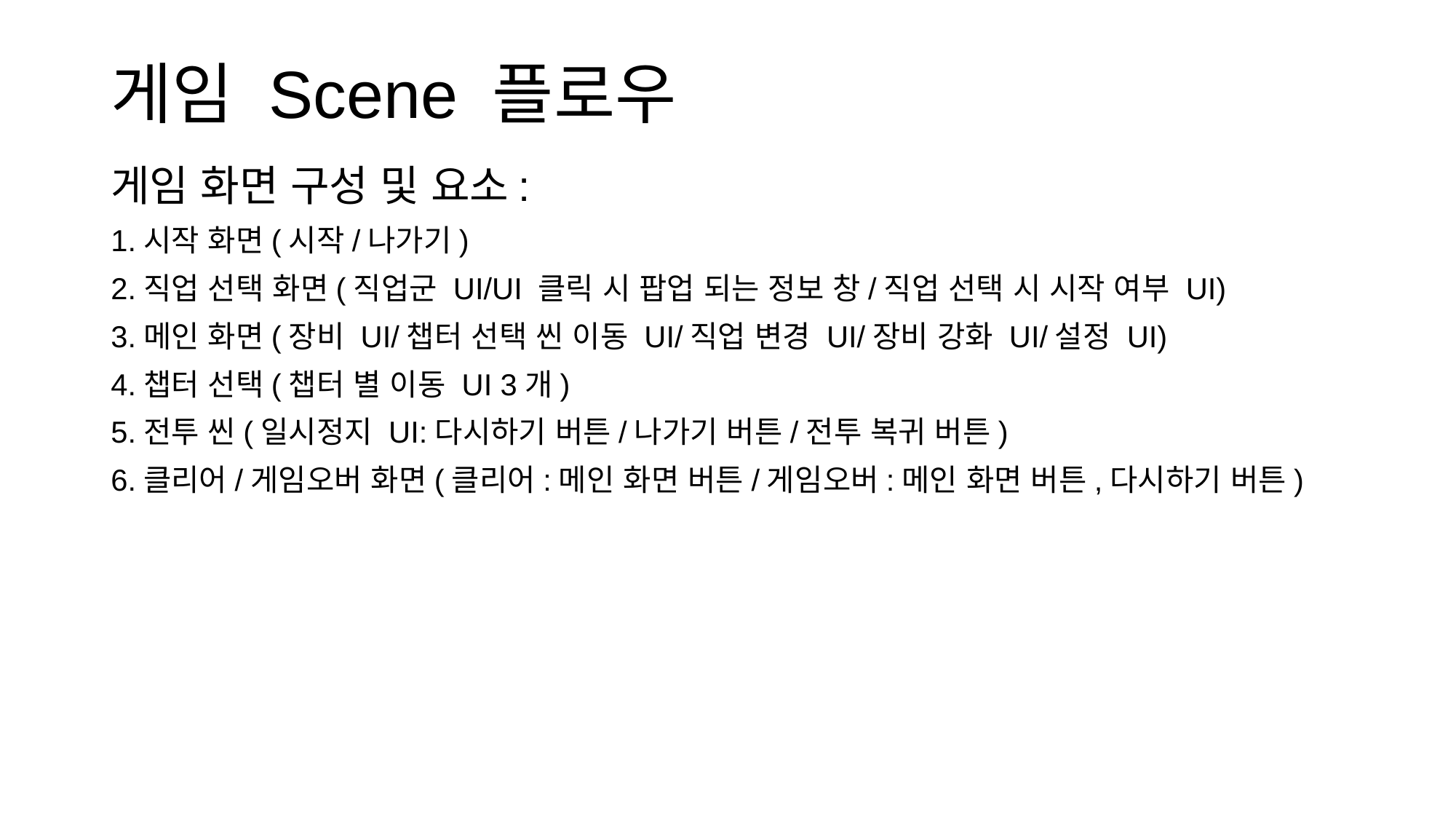

# 게임 Scene 플로우
게임 화면 구성 및 요소:
1.시작 화면(시작/나가기)
2.직업 선택 화면(직업군 UI/UI 클릭 시 팝업 되는 정보 창/직업 선택 시 시작 여부 UI)
3.메인 화면(장비 UI/챕터 선택 씬 이동 UI/직업 변경 UI/장비 강화 UI/설정 UI)
4.챕터 선택(챕터 별 이동 UI 3개)
5.전투 씬(일시정지 UI:다시하기 버튼/나가기 버튼/전투 복귀 버튼)
6.클리어/게임오버 화면(클리어:메인 화면 버튼/게임오버:메인 화면 버튼,다시하기 버튼)